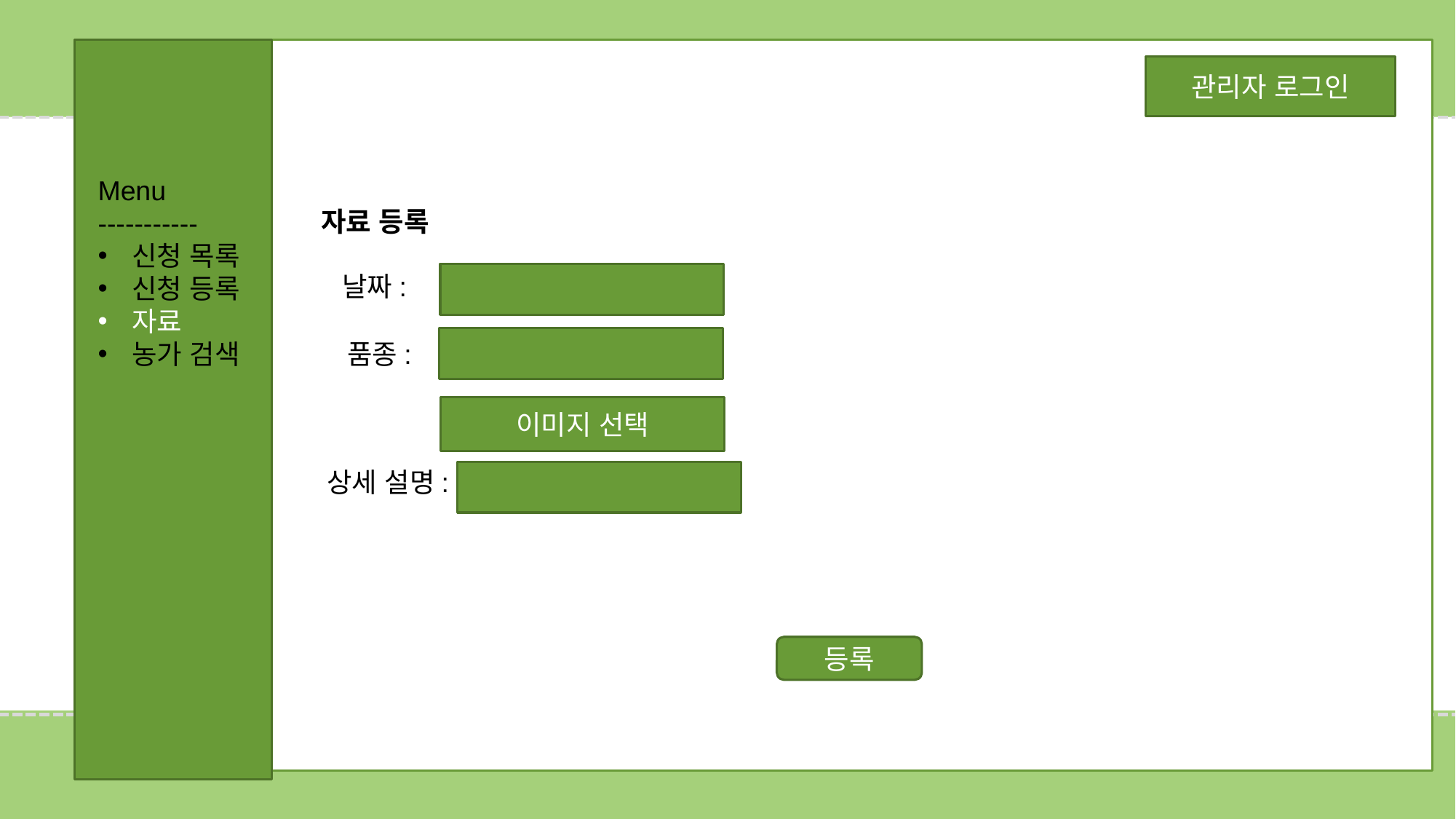

관리자 로그인
Menu
-----------
신청 목록
신청 등록
자료
농가 검색

자료 등록
날짜:

품종:
이미지 선택
상세 설명:

등록